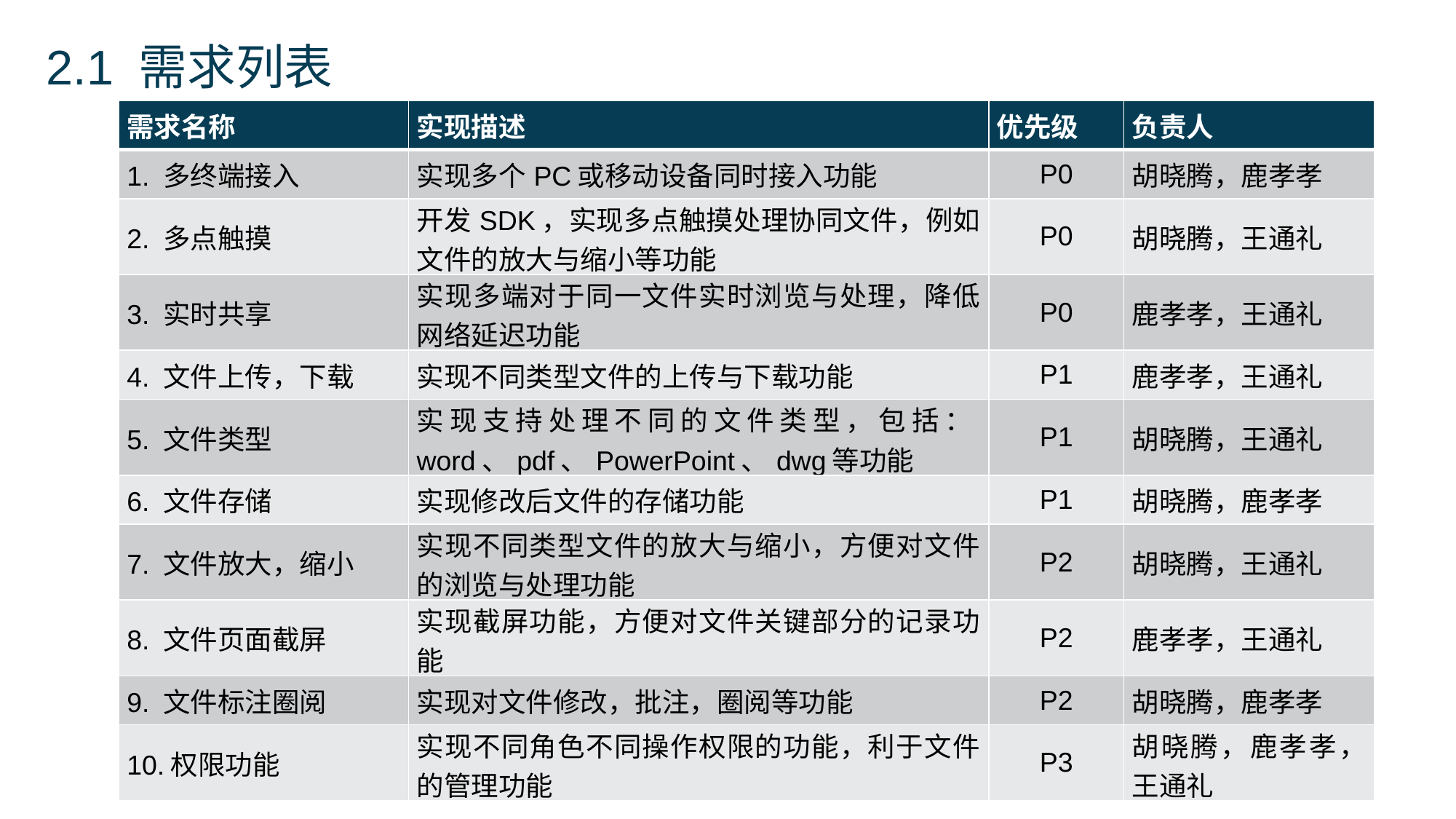

2.1 需求列表
| 需求名称 | 实现描述 | 优先级 | 负责人 |
| --- | --- | --- | --- |
| 1. 多终端接入 | 实现多个PC或移动设备同时接入功能 | P0 | 胡晓腾，鹿孝孝 |
| 2. 多点触摸 | 开发SDK，实现多点触摸处理协同文件，例如文件的放大与缩小等功能 | P0 | 胡晓腾，王通礼 |
| 3. 实时共享 | 实现多端对于同一文件实时浏览与处理，降低网络延迟功能 | P0 | 鹿孝孝，王通礼 |
| 4. 文件上传，下载 | 实现不同类型文件的上传与下载功能 | P1 | 鹿孝孝，王通礼 |
| 5. 文件类型 | 实现支持处理不同的文件类型，包括：word、pdf、PowerPoint、dwg等功能 | P1 | 胡晓腾，王通礼 |
| 6. 文件存储 | 实现修改后文件的存储功能 | P1 | 胡晓腾，鹿孝孝 |
| 7. 文件放大，缩小 | 实现不同类型文件的放大与缩小，方便对文件的浏览与处理功能 | P2 | 胡晓腾，王通礼 |
| 8. 文件页面截屏 | 实现截屏功能，方便对文件关键部分的记录功能 | P2 | 鹿孝孝，王通礼 |
| 9. 文件标注圈阅 | 实现对文件修改，批注，圈阅等功能 | P2 | 胡晓腾，鹿孝孝 |
| 10.权限功能 | 实现不同角色不同操作权限的功能，利于文件的管理功能 | P3 | 胡晓腾，鹿孝孝，王通礼 |